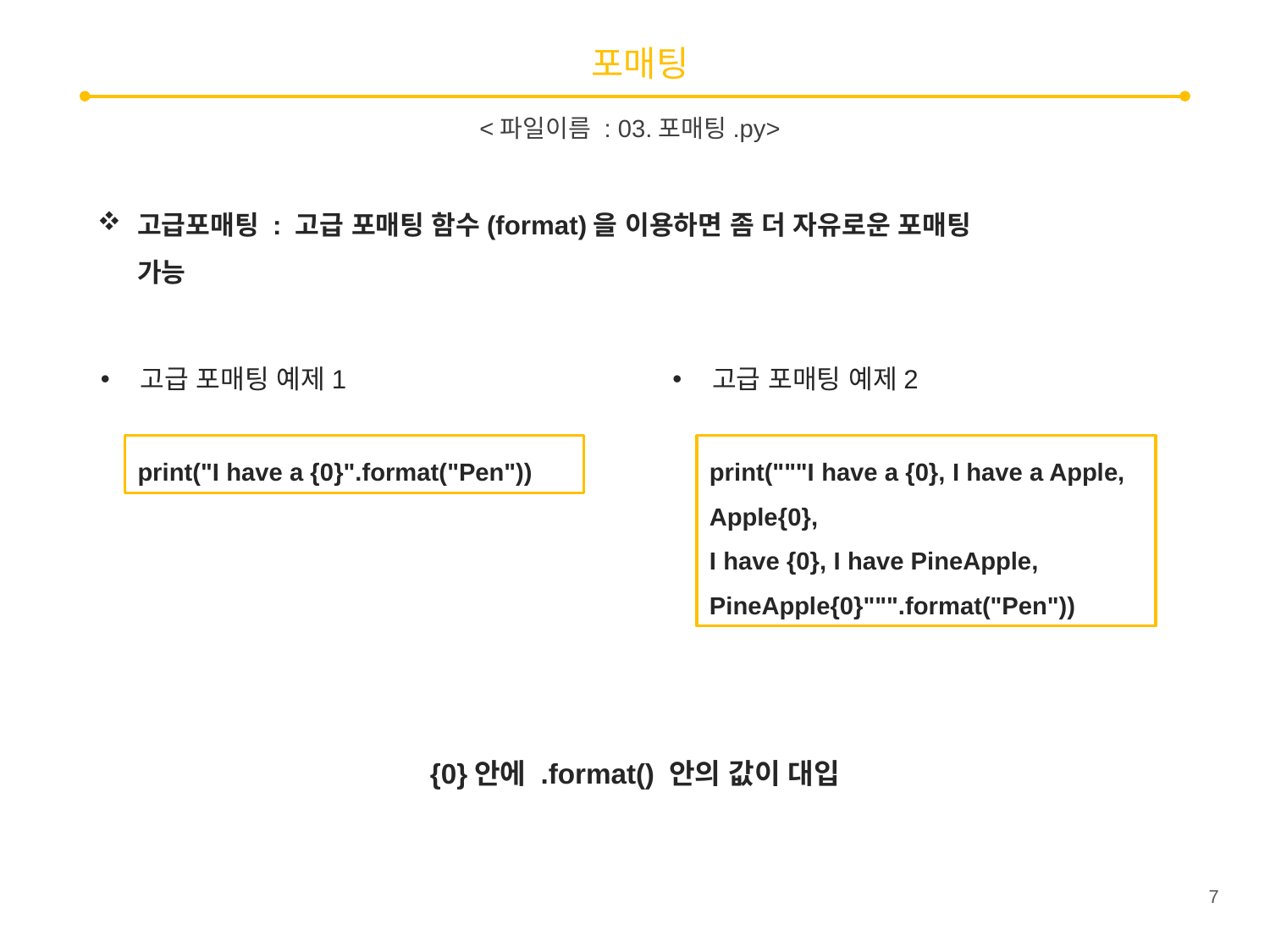

# 포매팅
<파일이름 : 03.포매팅.py>
고급포매팅 : 고급 포매팅 함수(format)을 이용하면 좀 더 자유로운 포매팅 가능
고급 포매팅 예제1
고급 포매팅 예제2
print("I have a {0}".format("Pen"))
print("""I have a {0}, I have a Apple,
Apple{0},
I have {0}, I have PineApple,
PineApple{0}""".format("Pen"))
{0}안에 .format() 안의 값이 대입